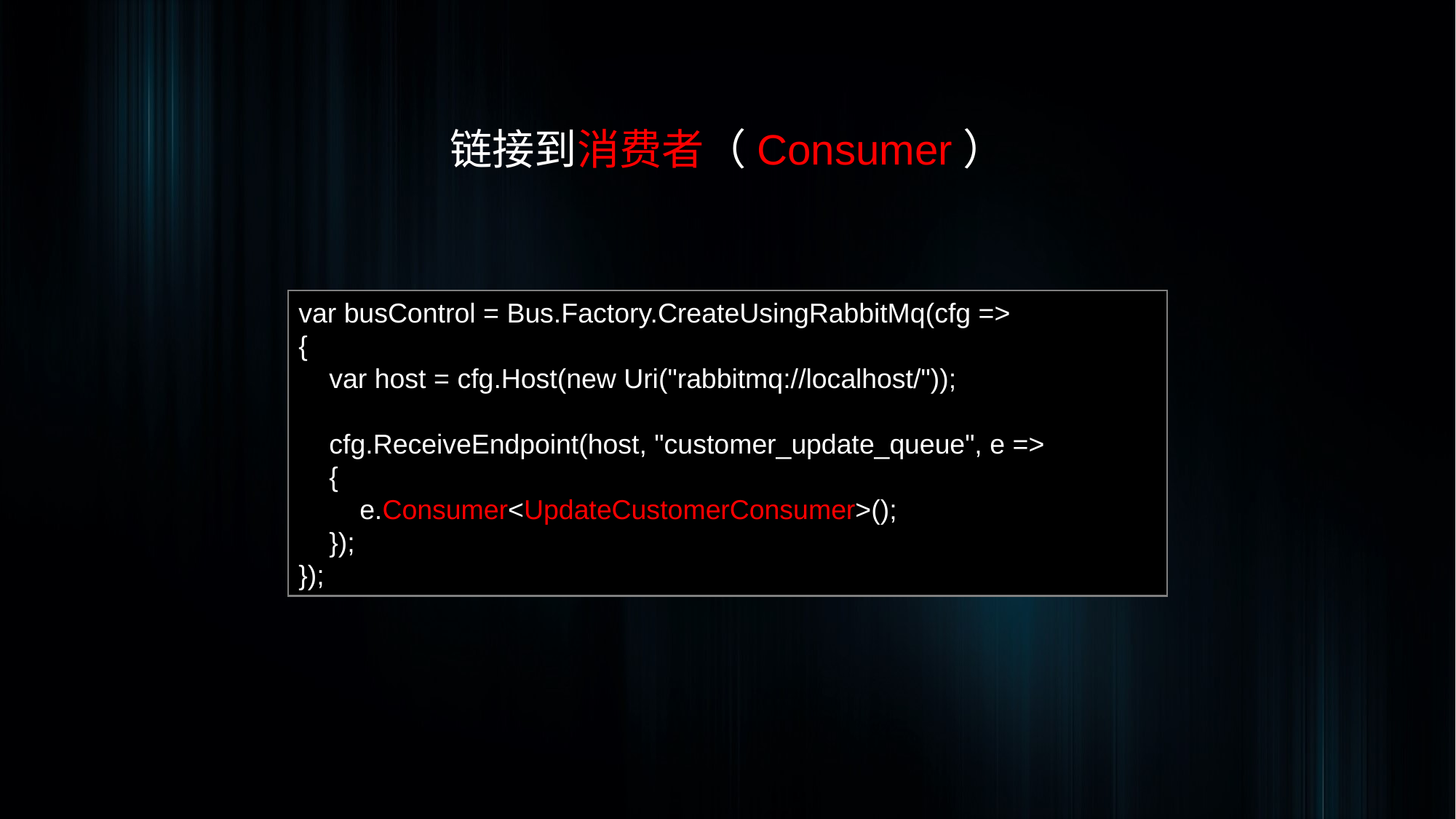

链接到消费者（Consumer）
var busControl = Bus.Factory.CreateUsingRabbitMq(cfg =>
{
    var host = cfg.Host(new Uri("rabbitmq://localhost/"));

    cfg.ReceiveEndpoint(host, "customer_update_queue", e =>
    {
        e.Consumer<UpdateCustomerConsumer>();
    });
});